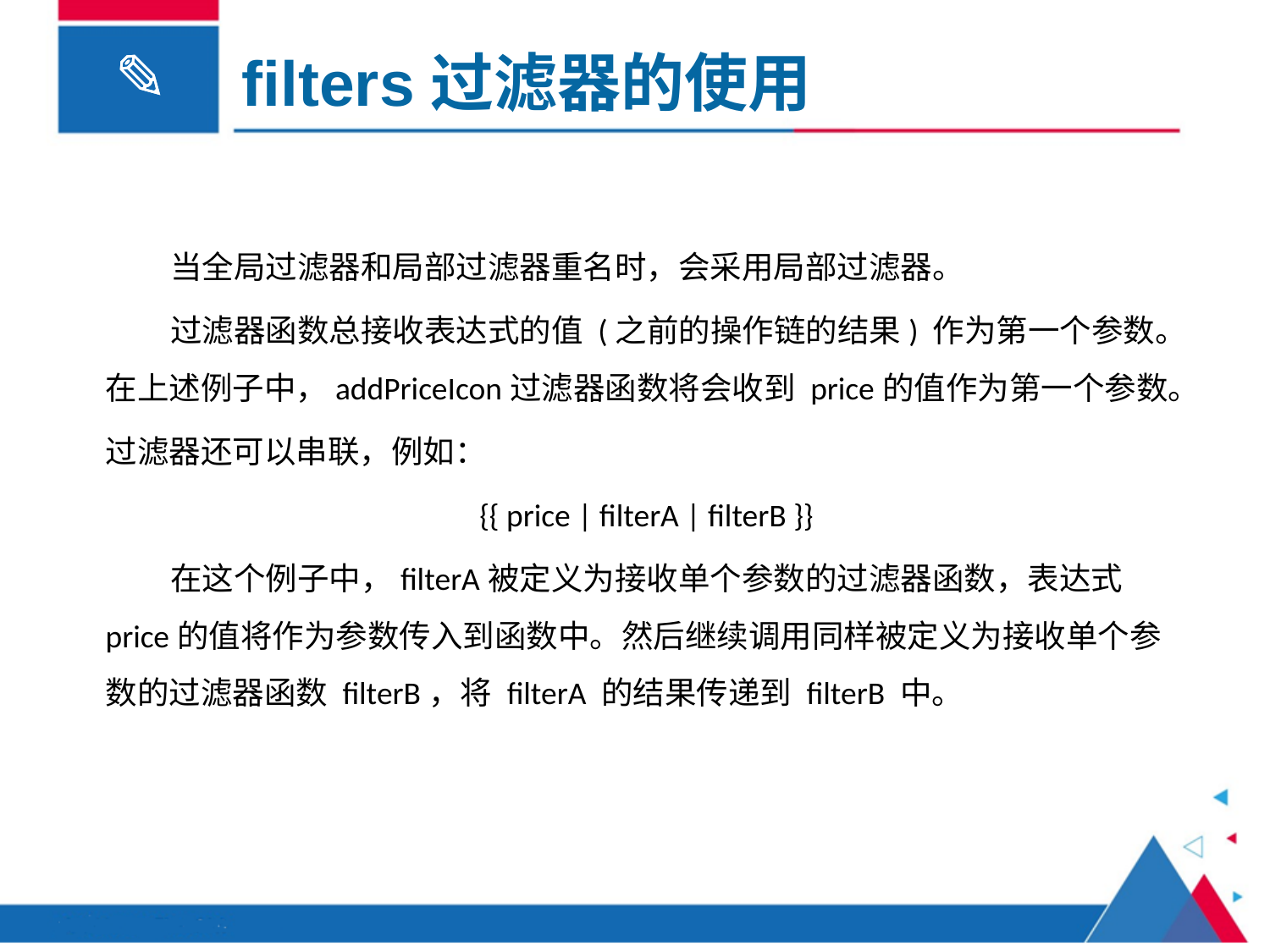

filters过滤器的使用
        当全局过滤器和局部过滤器重名时，会采用局部过滤器。
        过滤器函数总接收表达式的值 (之前的操作链的结果) 作为第一个参数。在上述例子中，addPriceIcon过滤器函数将会收到 price的值作为第一个参数。
过滤器还可以串联，例如：
{{ price | filterA | filterB }}
        在这个例子中，filterA被定义为接收单个参数的过滤器函数，表达式price的值将作为参数传入到函数中。然后继续调用同样被定义为接收单个参数的过滤器函数 filterB，将 filterA 的结果传递到 filterB 中。